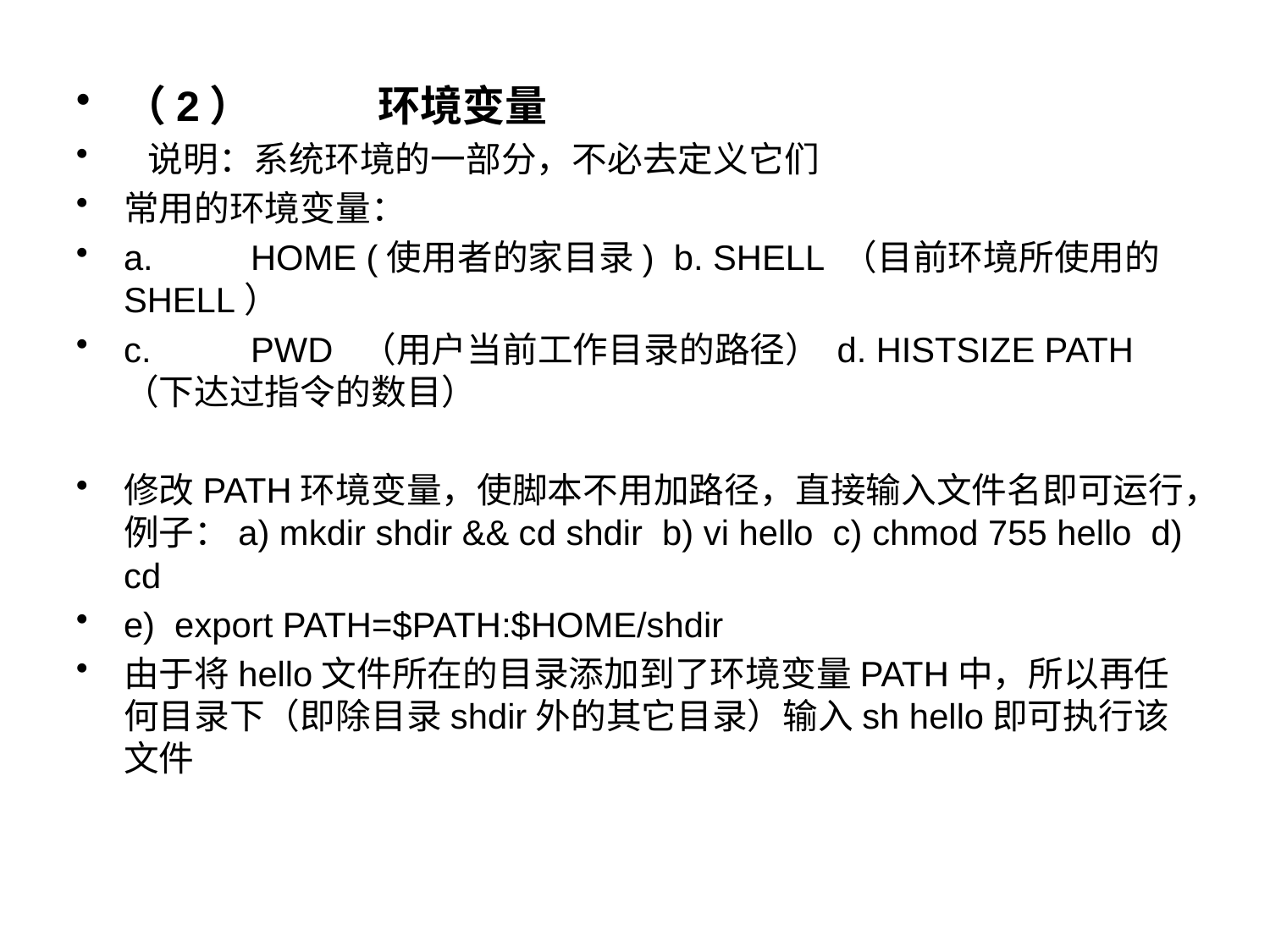

（2）	环境变量
  说明：系统环境的一部分，不必去定义它们
常用的环境变量：
a.	HOME (使用者的家目录)  b. SHELL （目前环境所使用的SHELL）
c.	PWD  （用户当前工作目录的路径） d. HISTSIZE PATH （下达过指令的数目）

修改PATH环境变量，使脚本不用加路径，直接输入文件名即可运行，例子：a) mkdir shdir && cd shdir  b) vi hello  c) chmod 755 hello  d) cd
e)  export PATH=$PATH:$HOME/shdir
由于将hello文件所在的目录添加到了环境变量PATH中，所以再任何目录下（即除目录shdir外的其它目录）输入sh hello即可执行该文件